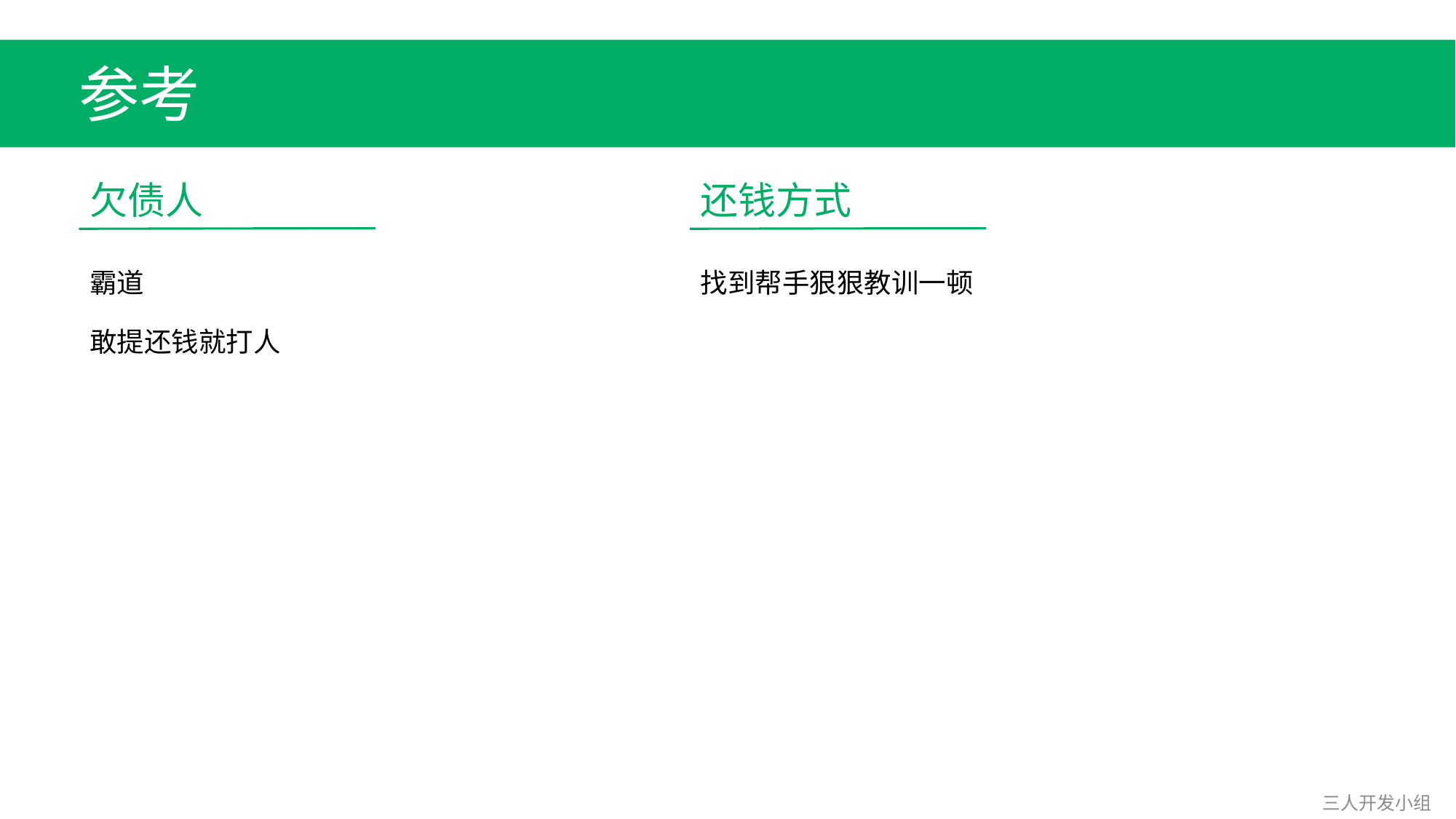

参考
欠债人
还钱方式
霸道
找到帮手狠狠教训一顿
敢提还钱就打人
三人开发小组